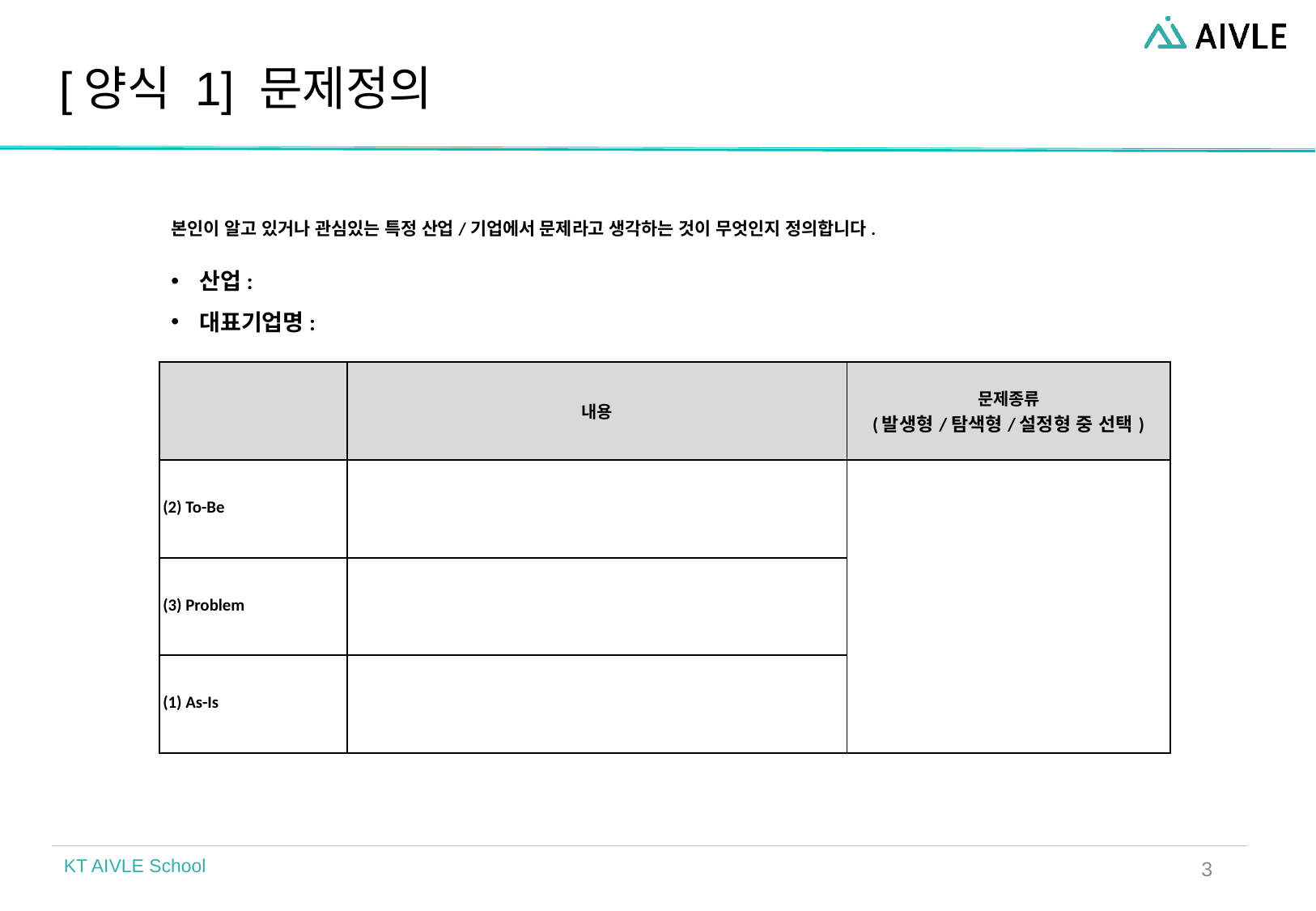

# [양식 1] 문제정의
본인이 알고 있거나 관심있는 특정 산업/기업에서 문제라고 생각하는 것이 무엇인지 정의합니다.
산업:
대표기업명:
|  | 내용 | 문제종류 (발생형/탐색형/설정형 중 선택) |
| --- | --- | --- |
| (2) To-Be |  |  |
| (3) Problem |  |  |
| (1) As-Is |  |  |